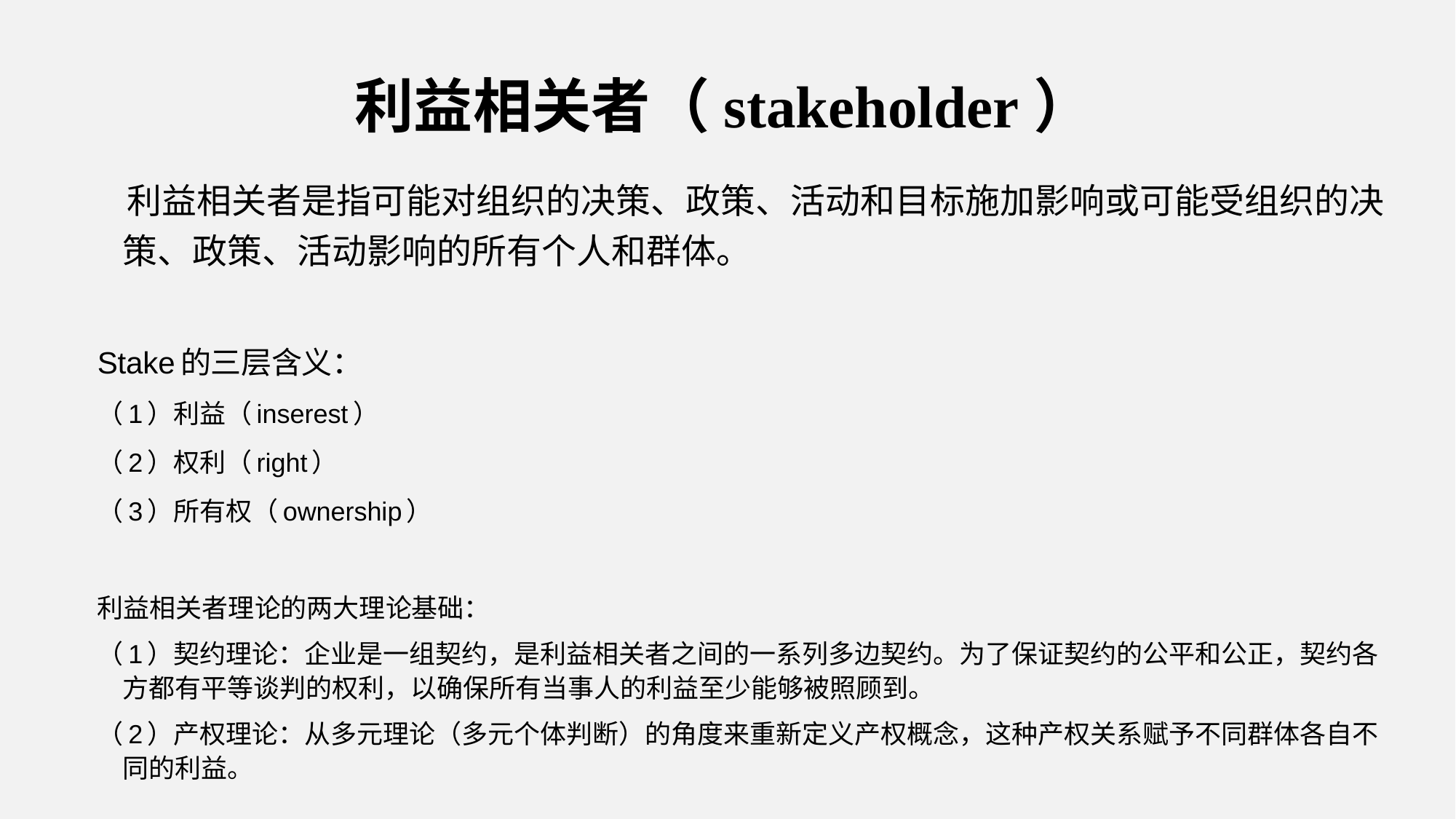

利益相关者（stakeholder）
   利益相关者是指可能对组织的决策、政策、活动和目标施加影响或可能受组织的决策、政策、活动影响的所有个人和群体。

Stake的三层含义：
（1）利益（inserest）
（2）权利（right）
（3）所有权（ownership）

利益相关者理论的两大理论基础：
（1）契约理论：企业是一组契约，是利益相关者之间的一系列多边契约。为了保证契约的公平和公正，契约各方都有平等谈判的权利，以确保所有当事人的利益至少能够被照顾到。
（2）产权理论：从多元理论（多元个体判断）的角度来重新定义产权概念，这种产权关系赋予不同群体各自不同的利益。